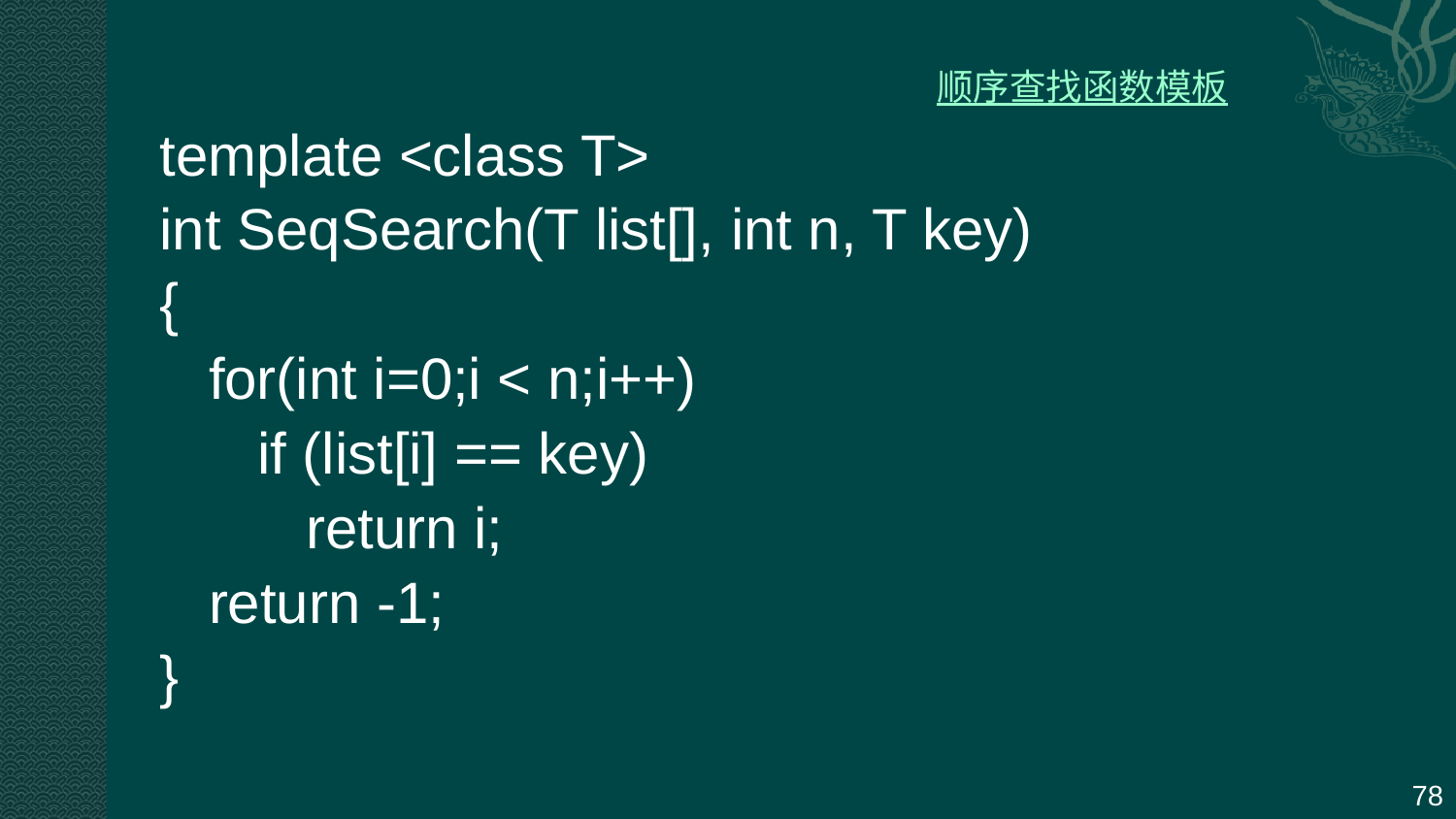

顺序查找函数模板
template <class T>
int SeqSearch(T list[], int n, T key)
{
   for(int i=0;i < n;i++)
      if (list[i] == key)
         return i;
   return -1;
}
78